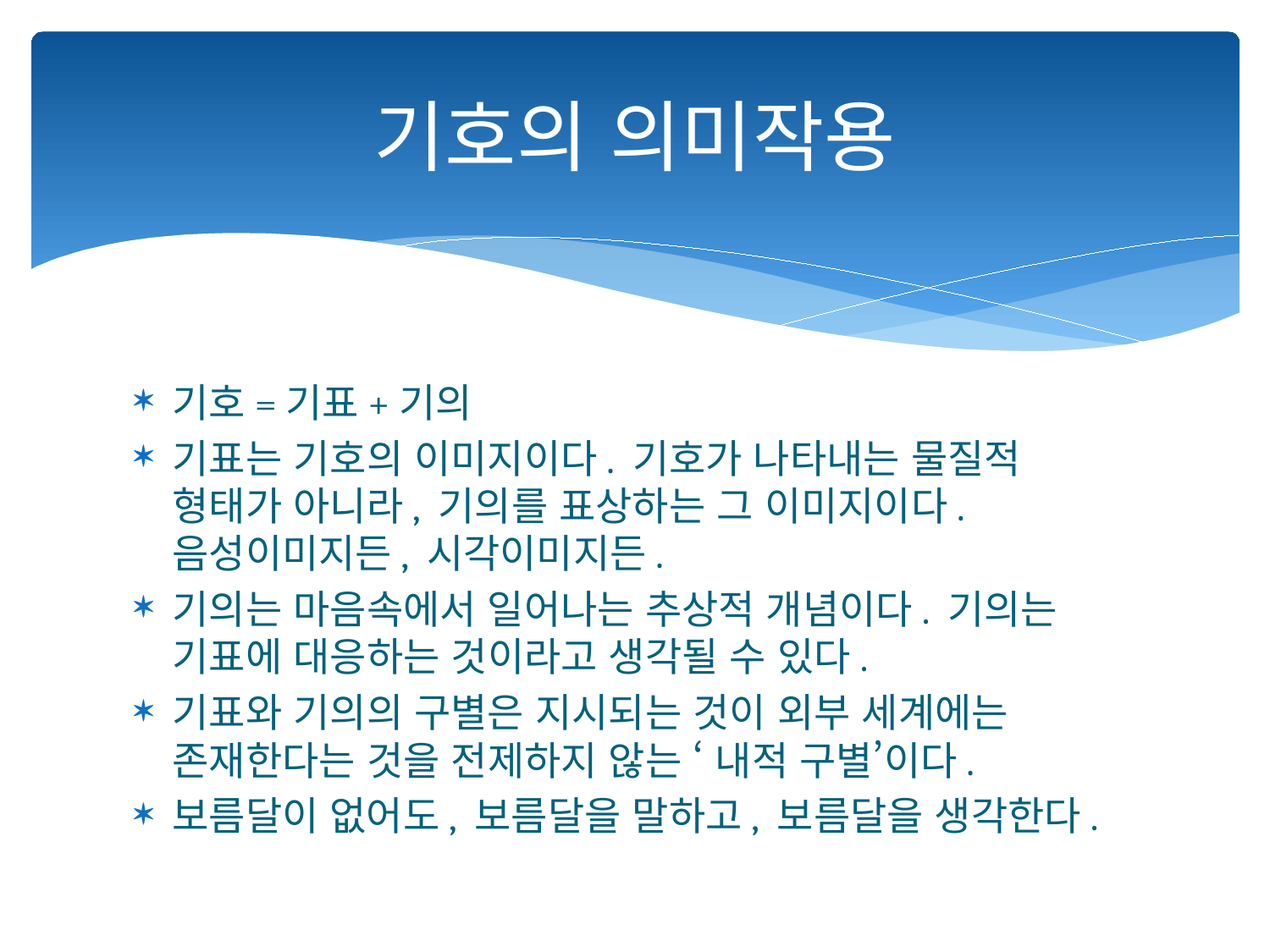

# 기호의 의미작용
기호=기표+기의
기표는 기호의 이미지이다. 기호가 나타내는 물질적 형태가 아니라, 기의를 표상하는 그 이미지이다. 음성이미지든, 시각이미지든.
기의는 마음속에서 일어나는 추상적 개념이다. 기의는 기표에 대응하는 것이라고 생각될 수 있다.
기표와 기의의 구별은 지시되는 것이 외부 세계에는 존재한다는 것을 전제하지 않는 ‘ 내적 구별’이다.
보름달이 없어도, 보름달을 말하고, 보름달을 생각한다.